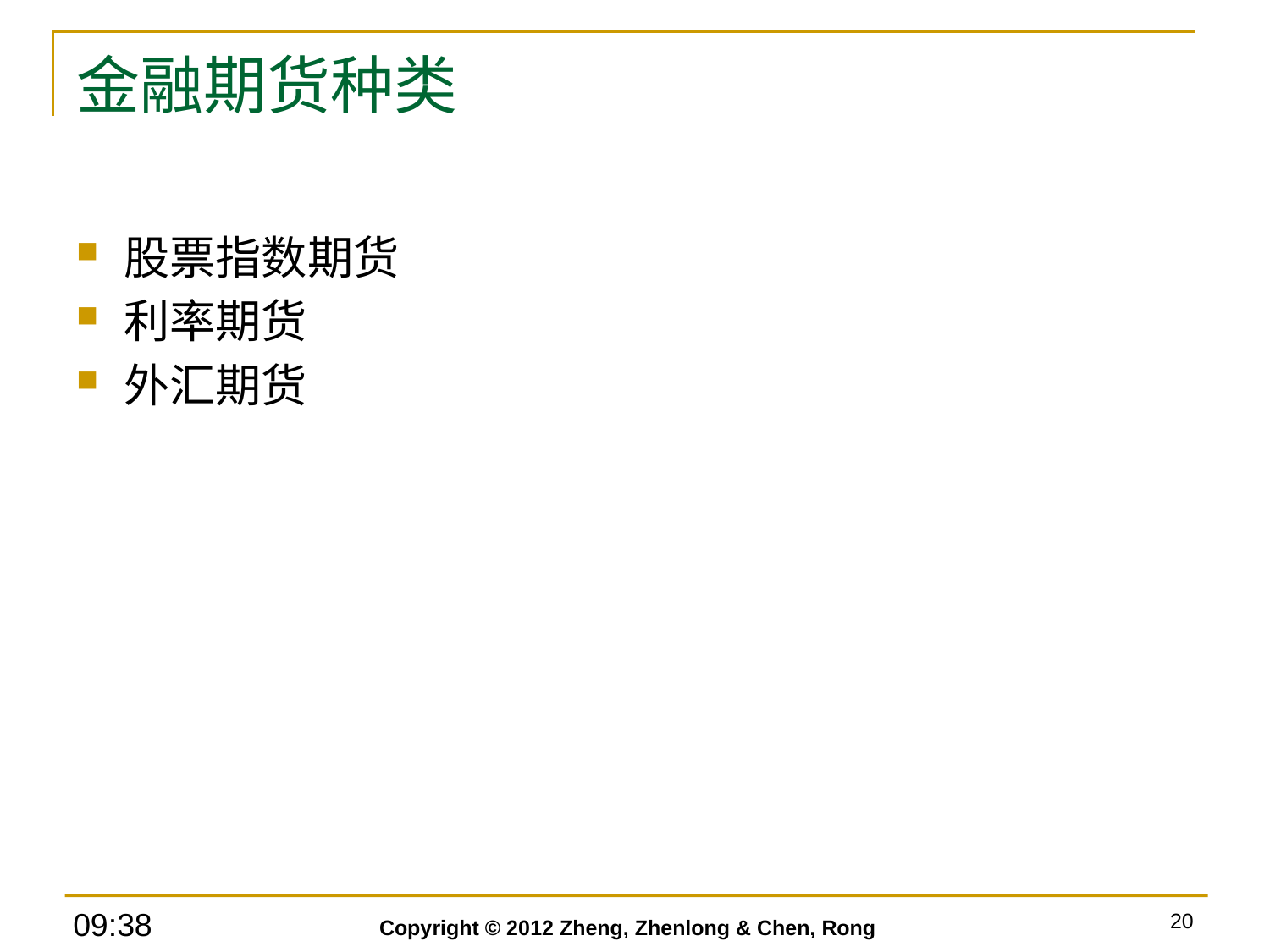

# 金融期货种类
股票指数期货
利率期货
外汇期货
20
Copyright © 2012 Zheng, Zhenlong & Chen, Rong